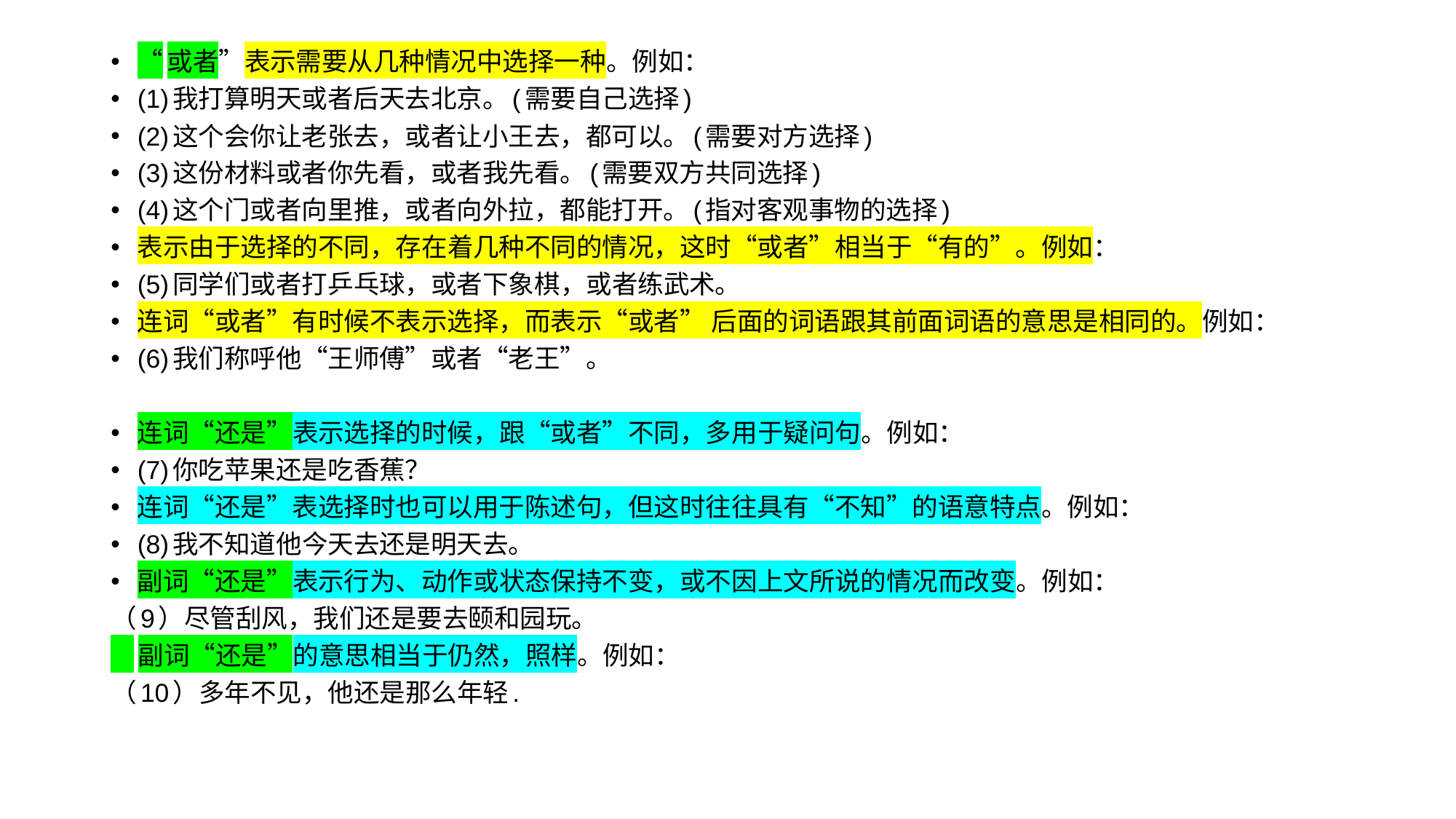

#
“或者”表示需要从几种情况中选择一种。例如：
(1)我打算明天或者后天去北京。(需要自己选择)
(2)这个会你让老张去，或者让小王去，都可以。(需要对方选择)
(3)这份材料或者你先看，或者我先看。(需要双方共同选择)
(4)这个门或者向里推，或者向外拉，都能打开。(指对客观事物的选择)
表示由于选择的不同，存在着几种不同的情况，这时“或者”相当于“有的”。例如：
(5)同学们或者打乒乓球，或者下象棋，或者练武术。
连词“或者”有时候不表示选择，而表示“或者” 后面的词语跟其前面词语的意思是相同的。例如：
(6)我们称呼他“王师傅”或者“老王”。

连词“还是”表示选择的时候，跟“或者”不同，多用于疑问句。例如：
(7)你吃苹果还是吃香蕉？
连词“还是”表选择时也可以用于陈述句，但这时往往具有“不知”的语意特点。例如：
(8)我不知道他今天去还是明天去。
副词“还是”表示行为、动作或状态保持不变，或不因上文所说的情况而改变。例如：
（9）尽管刮风，我们还是要去颐和园玩。
    副词“还是”的意思相当于仍然，照样。例如：
（10）多年不见，他还是那么年轻.